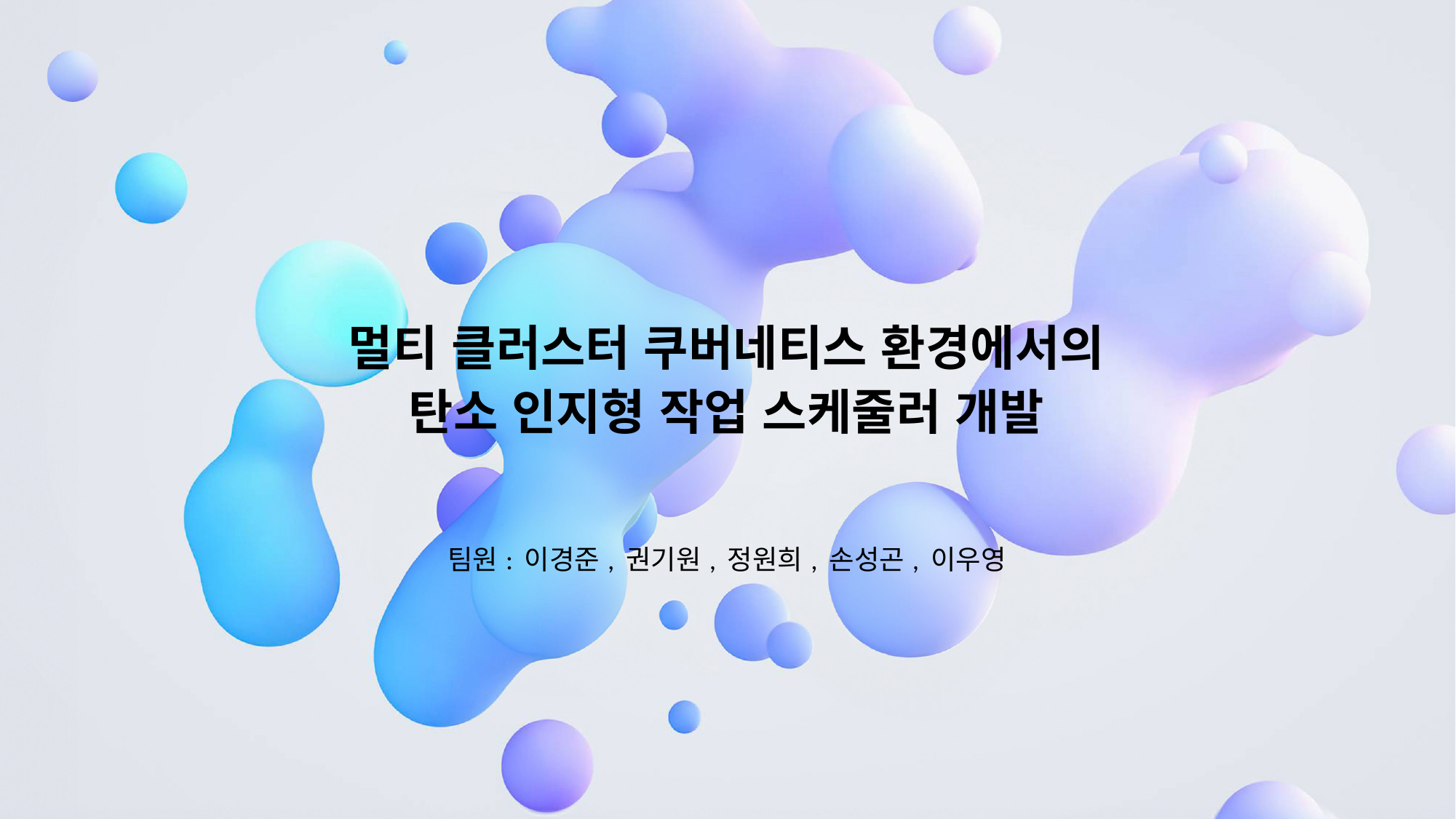

# 멀티 클러스터 쿠버네티스 환경에서의 탄소 인지형 작업 스케줄러 개발
팀원: 이경준, 권기원, 정원희, 손성곤, 이우영